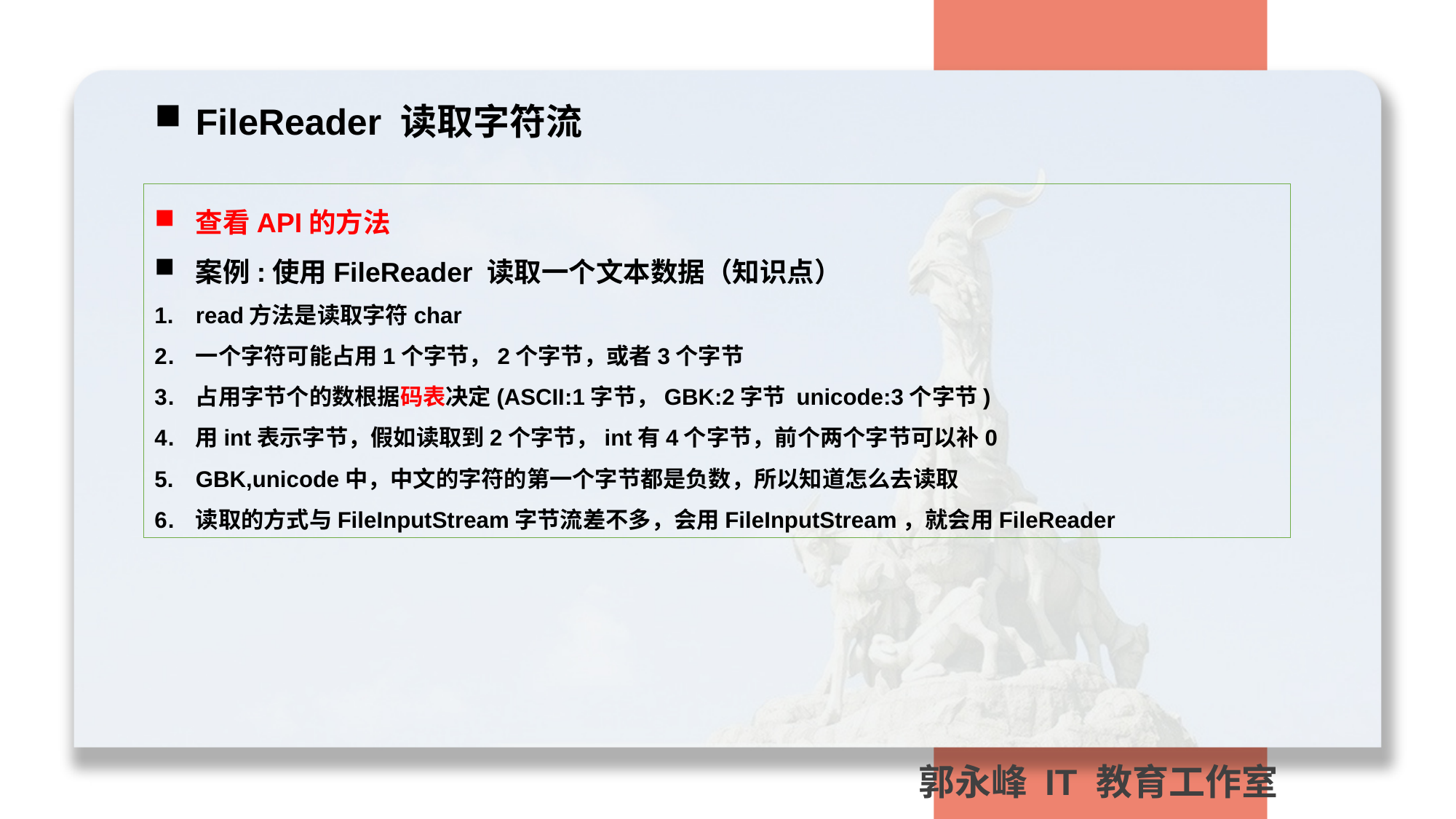

FileReader 读取字符流
查看API的方法
案例:使用FileReader 读取一个文本数据（知识点）
read方法是读取字符char
一个字符可能占用1个字节，2个字节，或者3个字节
占用字节个的数根据码表决定(ASCII:1字节，GBK:2字节 unicode:3个字节)
用int表示字节，假如读取到2个字节，int有4个字节，前个两个字节可以补0
GBK,unicode中，中文的字符的第一个字节都是负数，所以知道怎么去读取
读取的方式与FileInputStream字节流差不多，会用FileInputStream，就会用FileReader